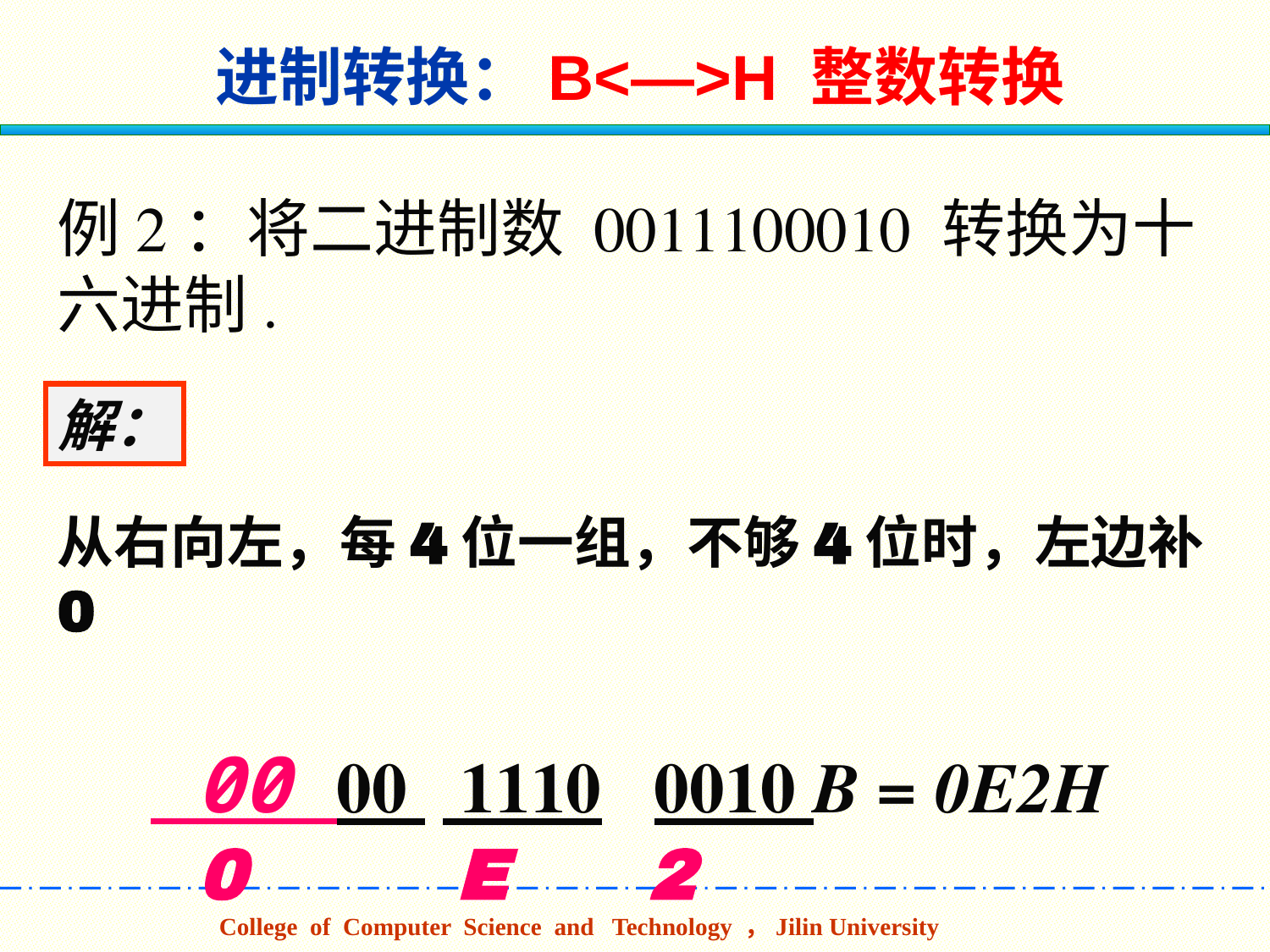

进制转换：B<—>H 整数转换
例2：将二进制数 0011100010 转换为十六进制.
解：
从右向左，每4位一组，不够4位时，左边补0

   00 00   1110   0010 B = 0E2H
      0         E      2